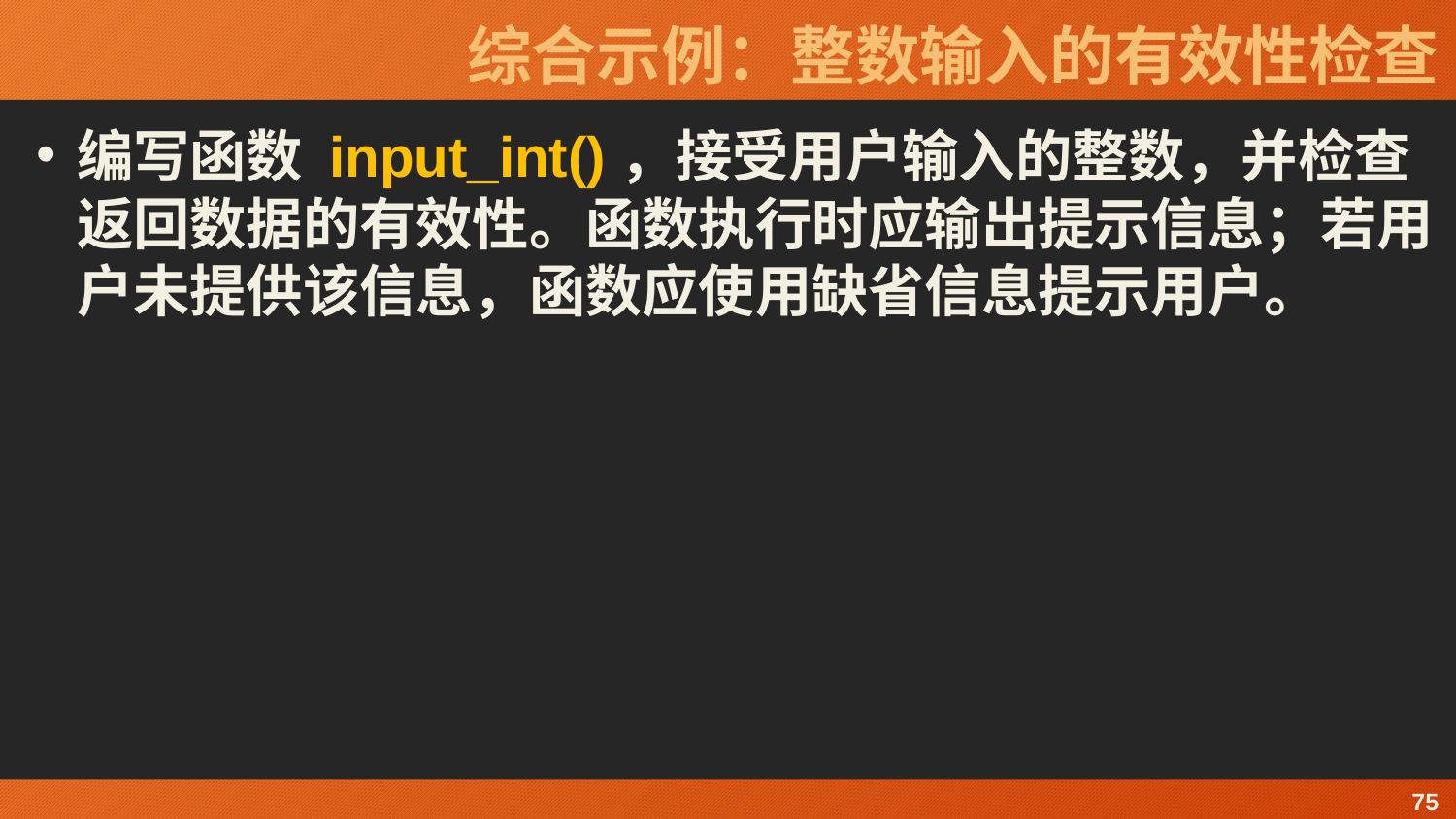

# 综合示例：整数输入的有效性检查
编写函数 input_int()，接受用户输入的整数，并检查返回数据的有效性。函数执行时应输出提示信息；若用户未提供该信息，函数应使用缺省信息提示用户。
75